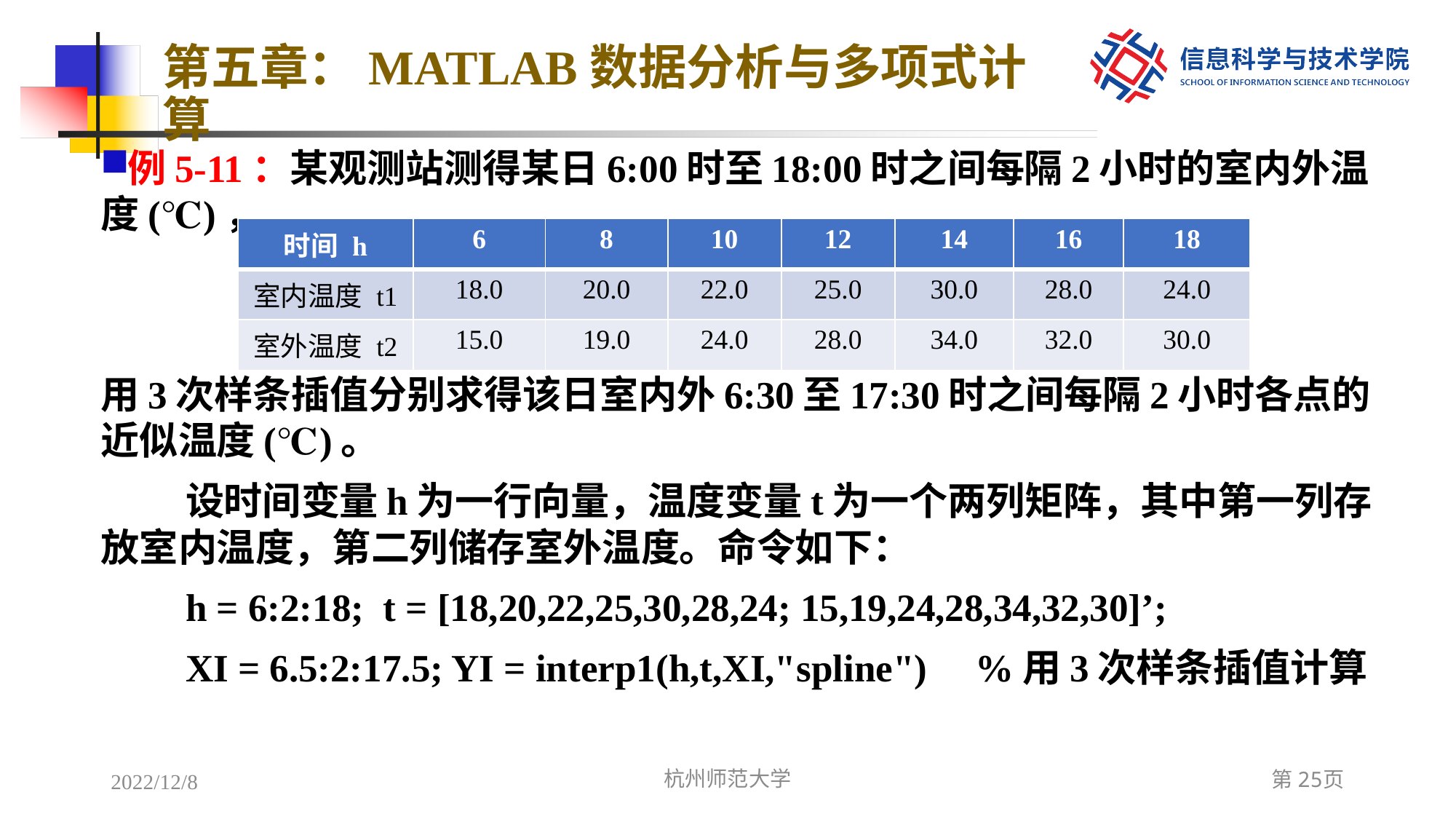

# 第五章：MATLAB数据分析与多项式计算
例5-11：某观测站测得某日6:00时至18:00时之间每隔2小时的室内外温度(℃)，

用3次样条插值分别求得该日室内外6:30至17:30时之间每隔2小时各点的近似温度(℃)。
设时间变量h为一行向量，温度变量t为一个两列矩阵，其中第一列存放室内温度，第二列储存室外温度。命令如下：
h = 6:2:18;  t = [18,20,22,25,30,28,24; 15,19,24,28,34,32,30]’;
XI = 6.5:2:17.5; YI = interp1(h,t,XI,"spline")     %用3次样条插值计算
| 时间 h | 6 | 8 | 10 | 12 | 14 | 16 | 18 |
| --- | --- | --- | --- | --- | --- | --- | --- |
| 室内温度 t1 | 18.0 | 20.0 | 22.0 | 25.0 | 30.0 | 28.0 | 24.0 |
| 室外温度 t2 | 15.0 | 19.0 | 24.0 | 28.0 | 34.0 | 32.0 | 30.0 |
2022/12/8
杭州师范大学
第25页